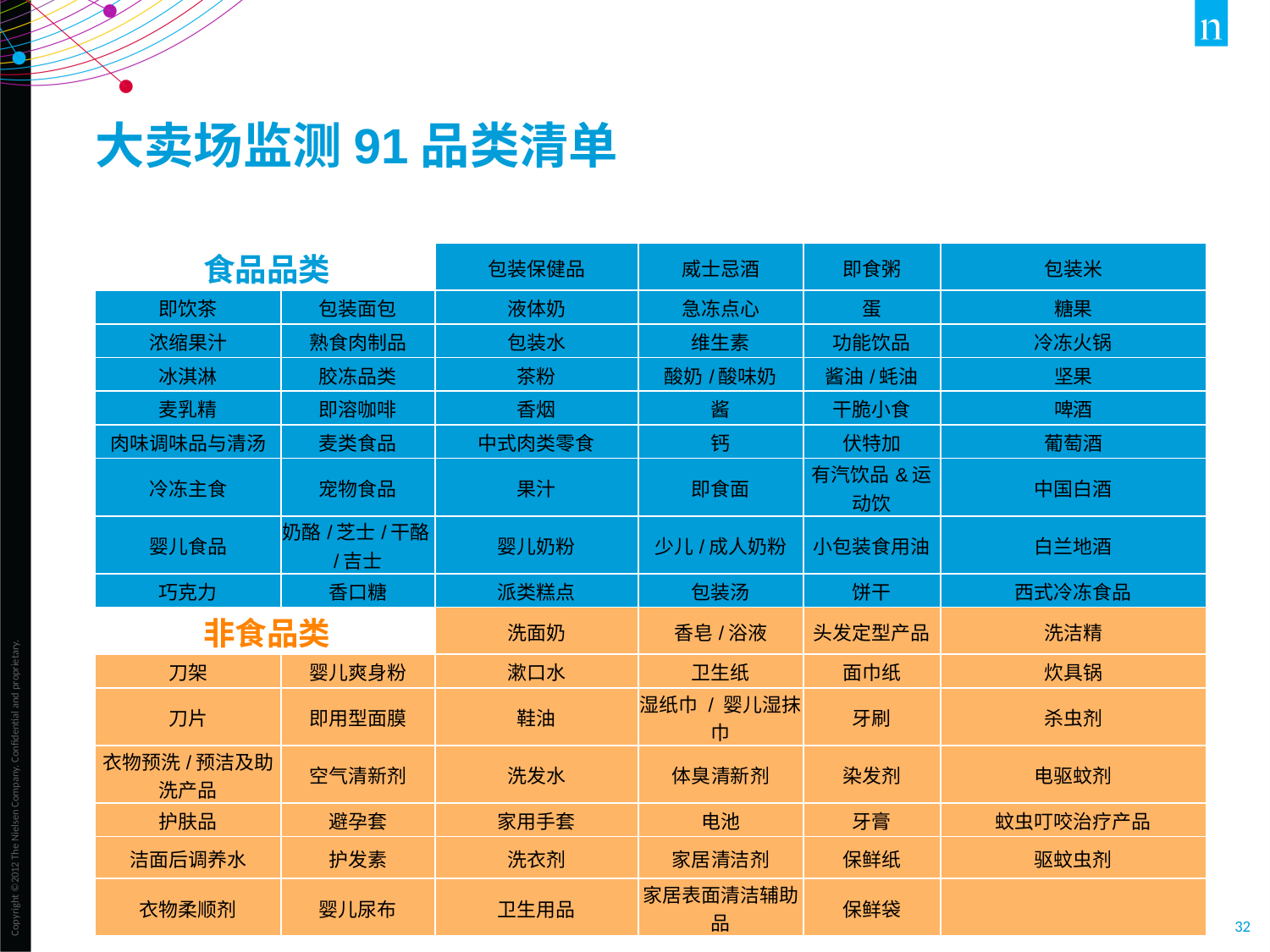

# 大卖场监测91品类清单
| 食品品类 |  | 包装保健品 | 威士忌酒 | 即食粥 | 包装米 |
| --- | --- | --- | --- | --- | --- |
| 即饮茶 | 包装面包 | 液体奶 | 急冻点心 | 蛋 | 糖果 |
| 浓缩果汁 | 熟食肉制品 | 包装水 | 维生素 | 功能饮品 | 冷冻火锅 |
| 冰淇淋 | 胶冻品类 | 茶粉 | 酸奶/酸味奶 | 酱油/蚝油 | 坚果 |
| 麦乳精 | 即溶咖啡 | 香烟 | 酱 | 干脆小食 | 啤酒 |
| 肉味调味品与清汤 | 麦类食品 | 中式肉类零食 | 钙 | 伏特加 | 葡萄酒 |
| 冷冻主食 | 宠物食品 | 果汁 | 即食面 | 有汽饮品&运动饮 | 中国白酒 |
| 婴儿食品 | 奶酪/芝士/干酪/吉士 | 婴儿奶粉 | 少儿/成人奶粉 | 小包装食用油 | 白兰地酒 |
| 巧克力 | 香口糖 | 派类糕点 | 包装汤 | 饼干 | 西式冷冻食品 |
| 非食品类 |  | 洗面奶 | 香皂/浴液 | 头发定型产品 | 洗洁精 |
| 刀架 | 婴儿爽身粉 | 漱口水 | 卫生纸 | 面巾纸 | 炊具锅 |
| 刀片 | 即用型面膜 | 鞋油 | 湿纸巾 / 婴儿湿抹巾 | 牙刷 | 杀虫剂 |
| 衣物预洗/预洁及助洗产品 | 空气清新剂 | 洗发水 | 体臭清新剂 | 染发剂 | 电驱蚊剂 |
| 护肤品 | 避孕套 | 家用手套 | 电池 | 牙膏 | 蚊虫叮咬治疗产品 |
| 洁面后调养水 | 护发素 | 洗衣剂 | 家居清洁剂 | 保鲜纸 | 驱蚊虫剂 |
| 衣物柔顺剂 | 婴儿尿布 | 卫生用品 | 家居表面清洁辅助品 | 保鲜袋 |  |